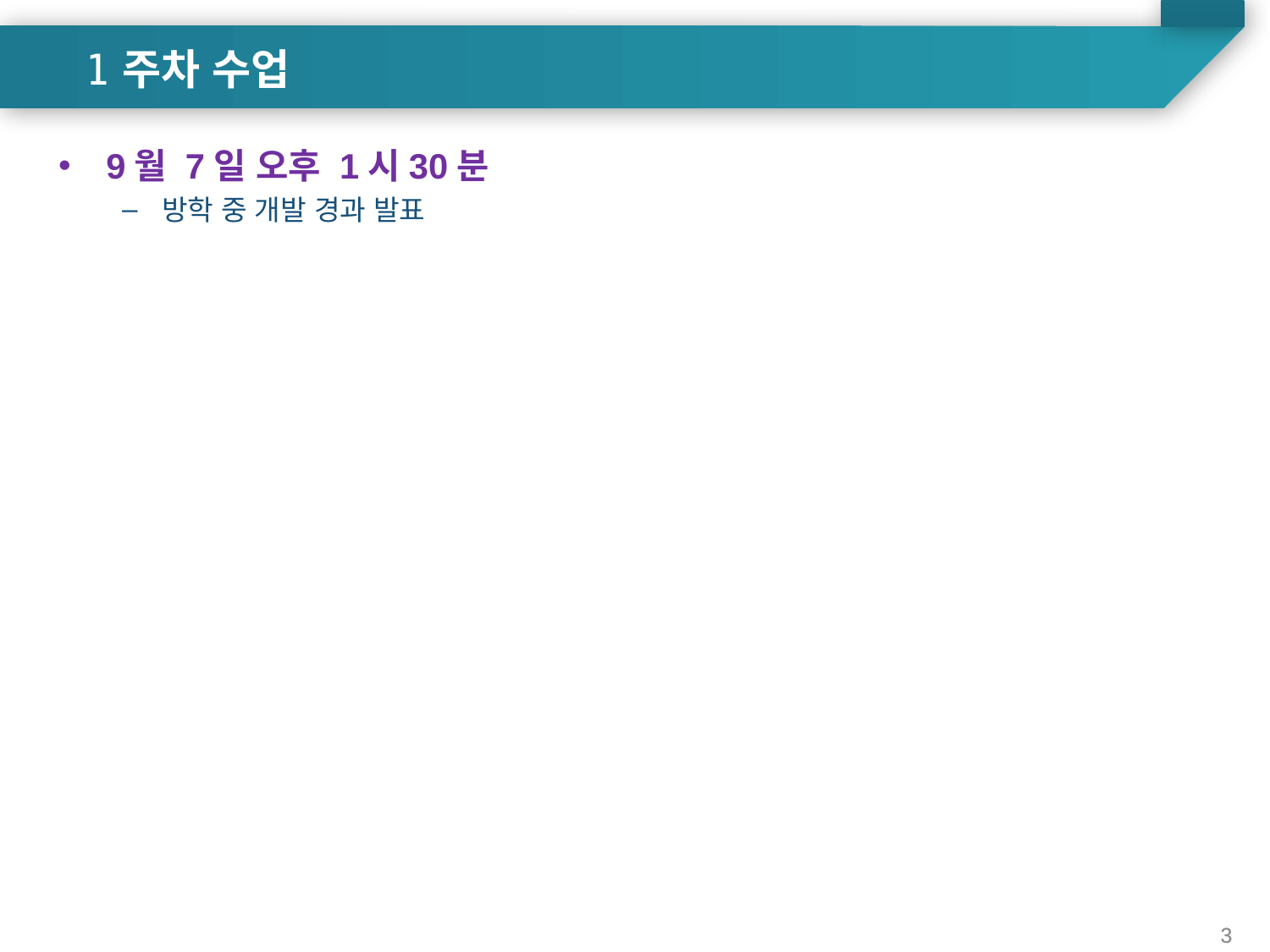

1주차 수업
9월 7일 오후 1시30분
방학 중 개발 경과 발표
3